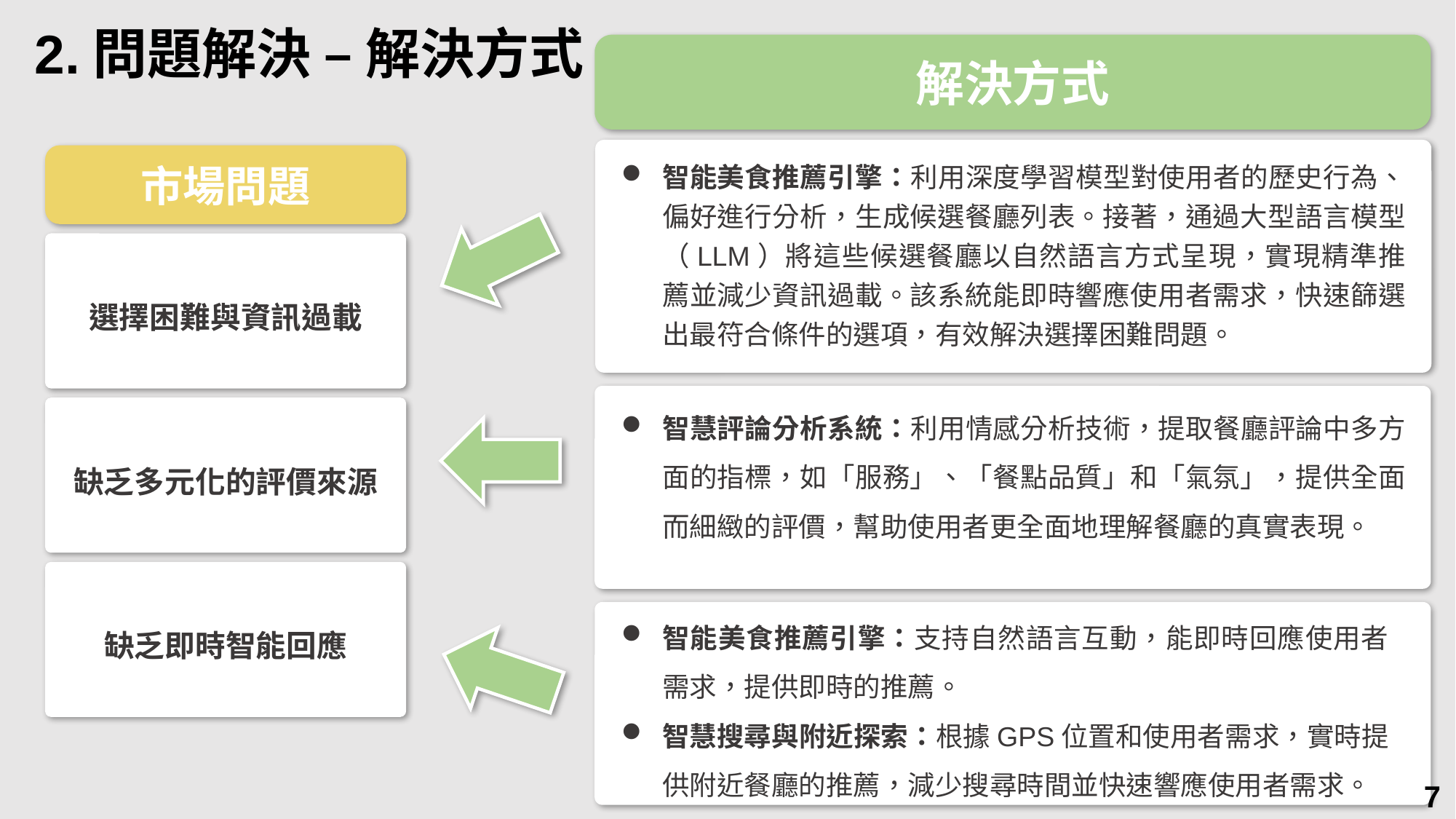

2.問題解決 – 解決方式
解決方式

智能美食推薦引擎：利用深度學習模型對使用者的歷史行為、偏好進行分析，生成候選餐廳列表。接著，通過大型語言模型（LLM）將這些候選餐廳以自然語言方式呈現，實現精準推薦並減少資訊過載。該系統能即時響應使用者需求，快速篩選出最符合條件的選項，有效解決選擇困難問題。

智慧評論分析系統：利用情感分析技術，提取餐廳評論中多方面的指標，如「服務」、「餐點品質」和「氣氛」，提供全面而細緻的評價，幫助使用者更全面地理解餐廳的真實表現。
智能美食推薦引擎：支持自然語言互動，能即時回應使用者需求，提供即時的推薦。
智慧搜尋與附近探索：根據GPS位置和使用者需求，實時提供附近餐廳的推薦，減少搜尋時間並快速響應使用者需求。

市場問題

選擇困難與資訊過載

缺乏多元化的評價來源

缺乏即時智能回應

7